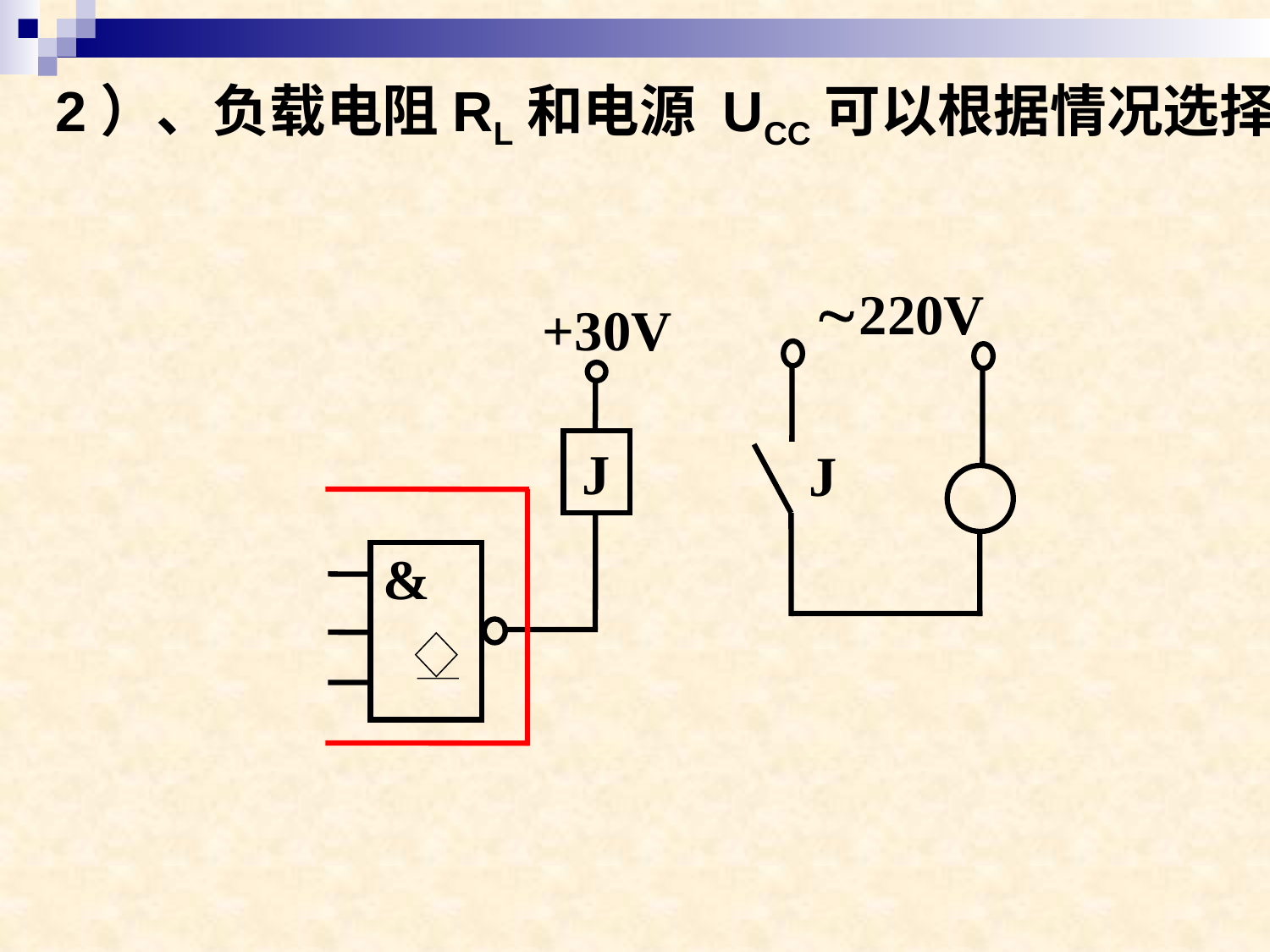

2）、负载电阻RL和电源 UCC可以根据情况选择
∼220V

J
+30V

J

&